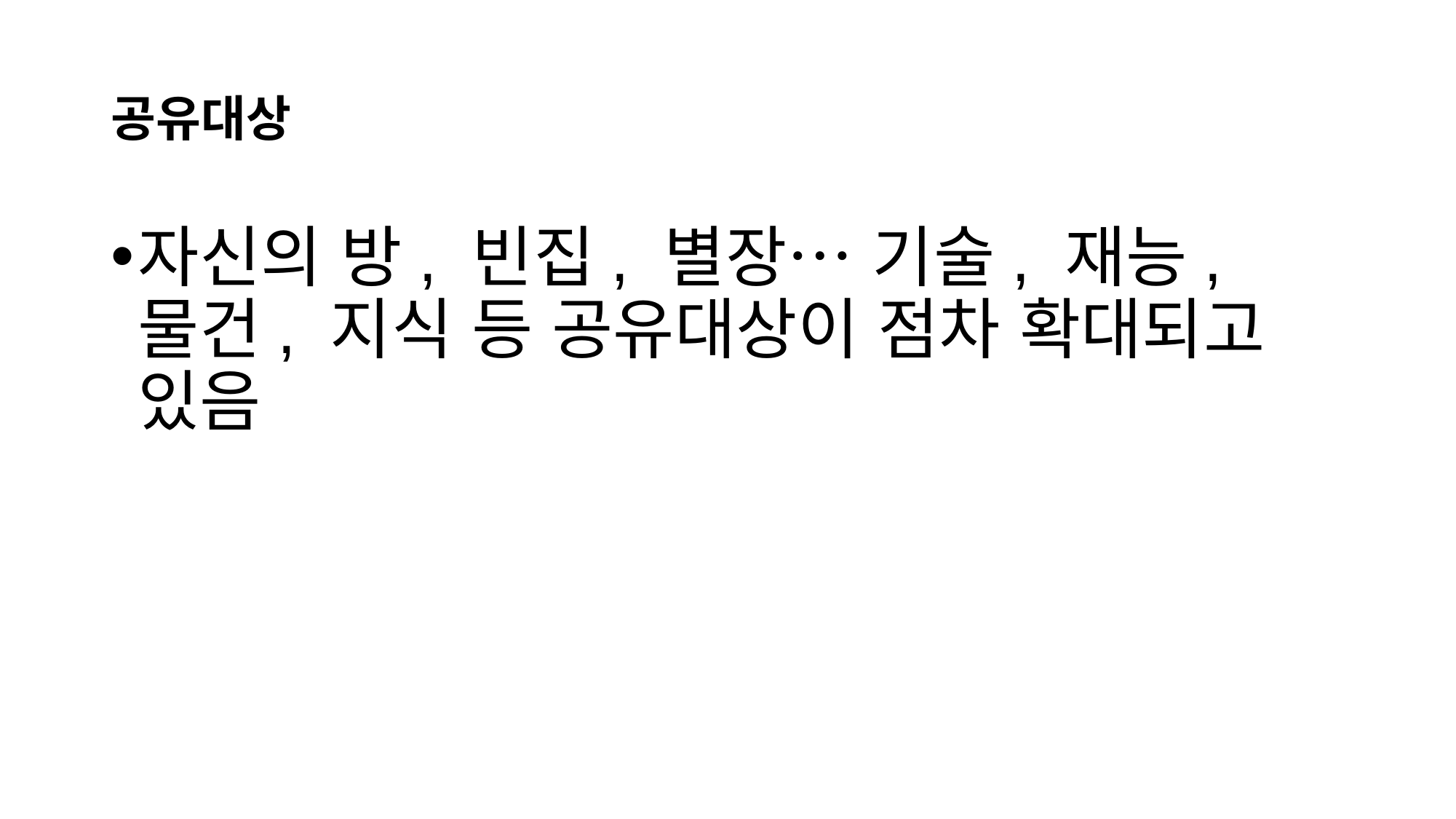

# 공유대상
자신의 방, 빈집, 별장… 기술, 재능, 물건, 지식 등 공유대상이 점차 확대되고 있음